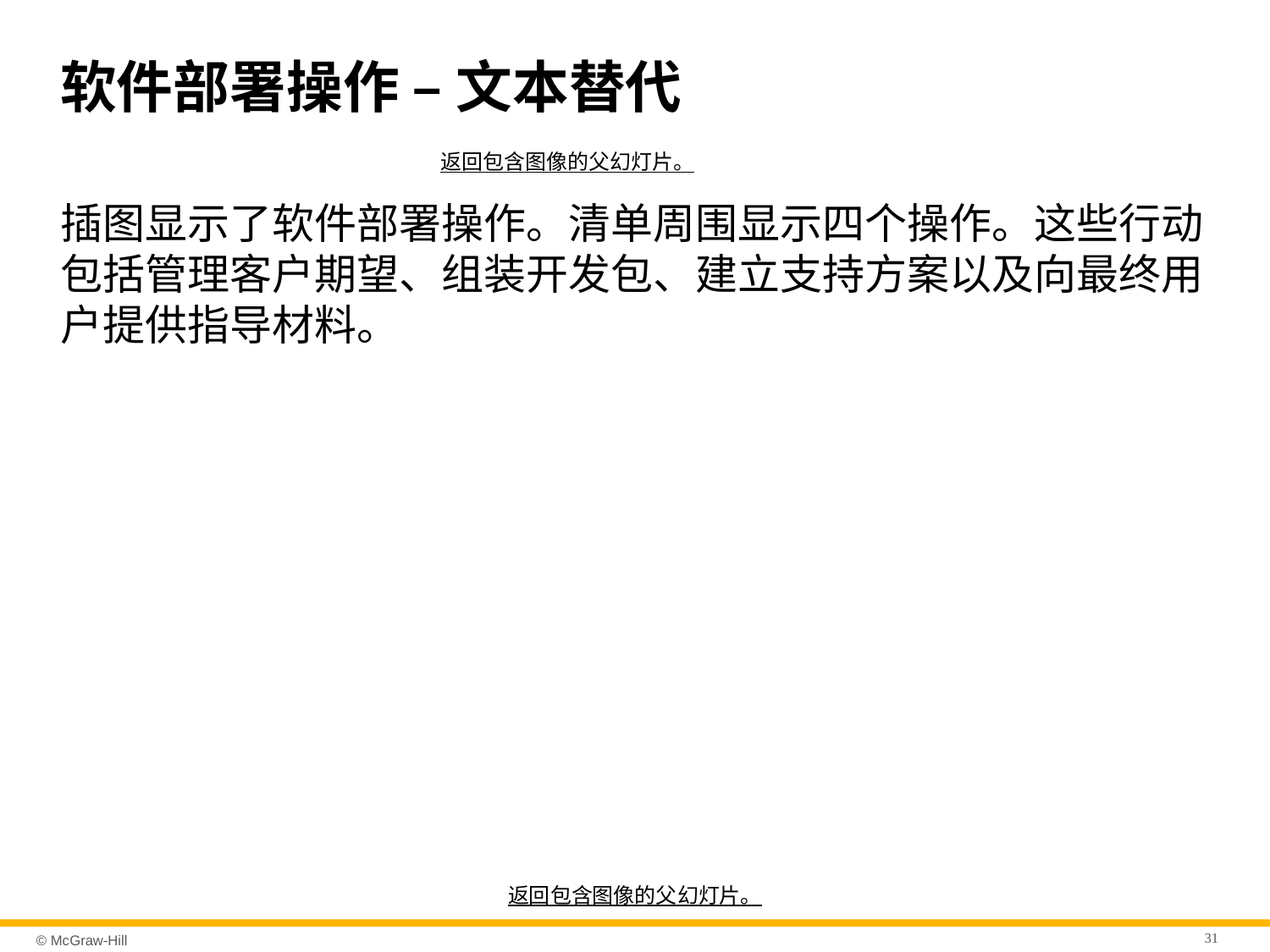

# 软件部署操作 – 文本替代
返回包含图像的父幻灯片。
插图显示了软件部署操作。清单周围显示四个操作。这些行动包括管理客户期望、组装开发包、建立支持方案以及向最终用户提供指导材料。
返回包含图像的父幻灯片。
31